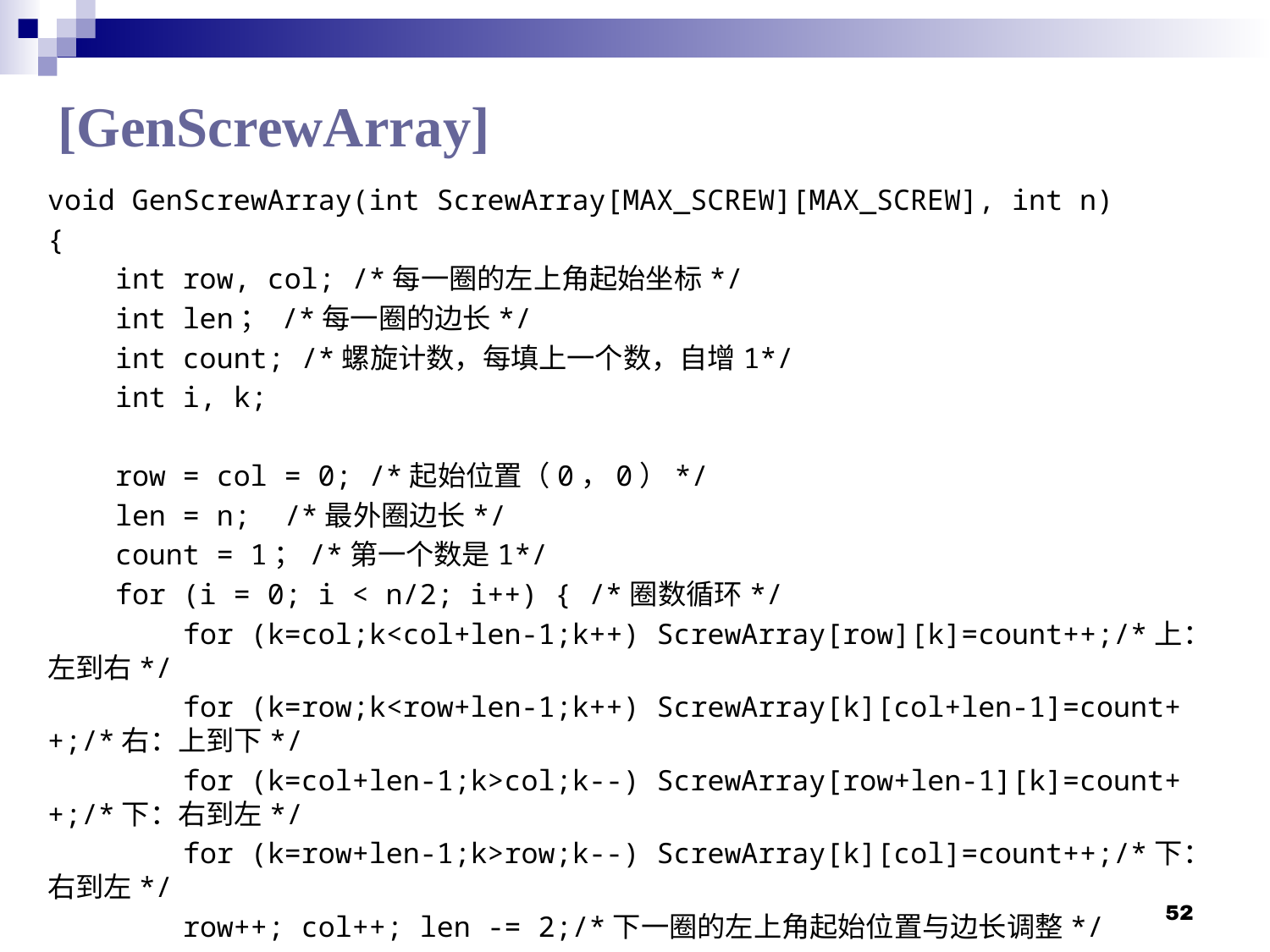

# [GenScrewArray]
void GenScrewArray(int ScrewArray[MAX_SCREW][MAX_SCREW], int n)
{
    int row, col; /*每一圈的左上角起始坐标*/
    int len； /*每一圈的边长*/
    int count; /*螺旋计数，每填上一个数，自增1*/
    int i, k;

    row = col = 0; /*起始位置（0，0）*/
    len = n;  /*最外圈边长*/
    count = 1；/*第一个数是1*/
    for (i = 0; i < n/2; i++) { /*圈数循环*/
        for (k=col;k<col+len-1;k++) ScrewArray[row][k]=count++;/*上：左到右*/
        for (k=row;k<row+len-1;k++) ScrewArray[k][col+len-1]=count++;/*右：上到下*/
        for (k=col+len-1;k>col;k--) ScrewArray[row+len-1][k]=count++;/*下：右到左*/
        for (k=row+len-1;k>row;k--) ScrewArray[k][col]=count++;/*下：右到左*/
        row++; col++; len -= 2;/*下一圈的左上角起始位置与边长调整*/
    }
    if (n%2) ScrewArray[n/2][n/2] = count; /*奇数边长，补填中心元素值n*n */
｝
52